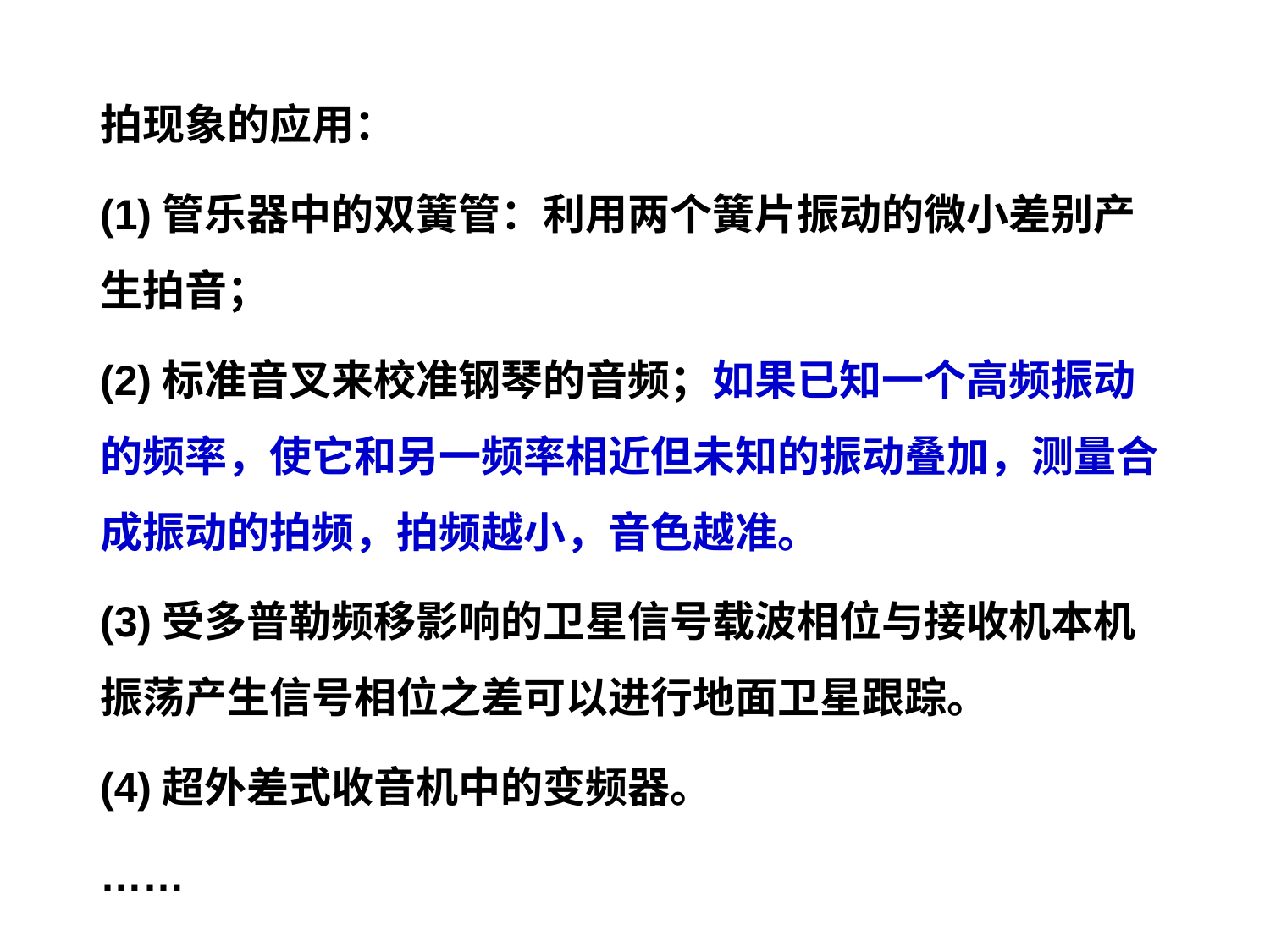

拍现象的应用：
(1)管乐器中的双簧管：利用两个簧片振动的微小差别产生拍音；
(2)标准音叉来校准钢琴的音频；如果已知一个高频振动的频率，使它和另一频率相近但未知的振动叠加，测量合成振动的拍频，拍频越小，音色越准。
(3)受多普勒频移影响的卫星信号载波相位与接收机本机振荡产生信号相位之差可以进行地面卫星跟踪。
(4)超外差式收音机中的变频器。
……
40